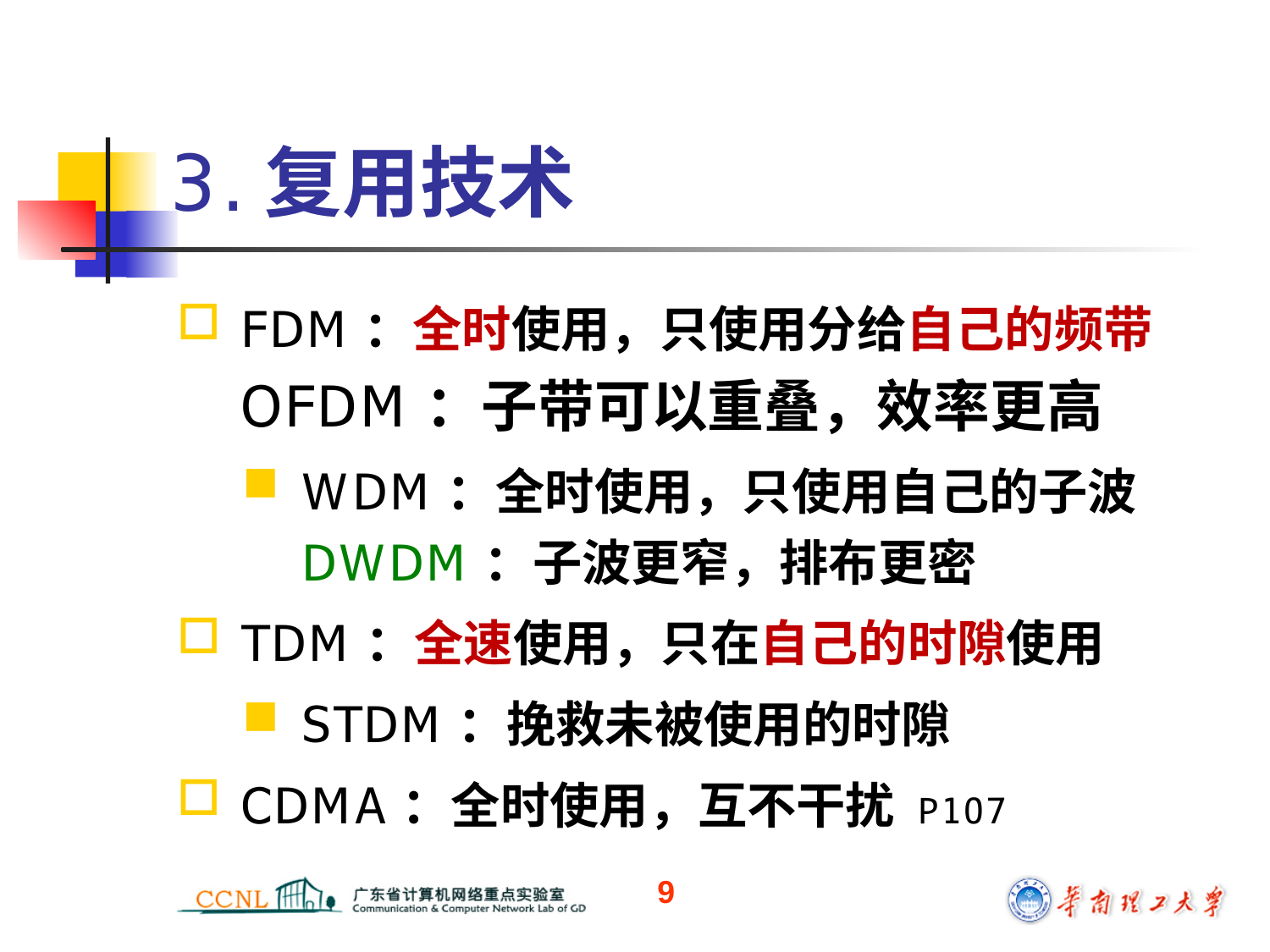

# 3.复用技术
FDM：全时使用，只使用分给自己的频带OFDM：子带可以重叠，效率更高
WDM：全时使用，只使用自己的子波DWDM：子波更窄，排布更密
TDM：全速使用，只在自己的时隙使用
STDM：挽救未被使用的时隙
CDMA：全时使用，互不干扰 P107